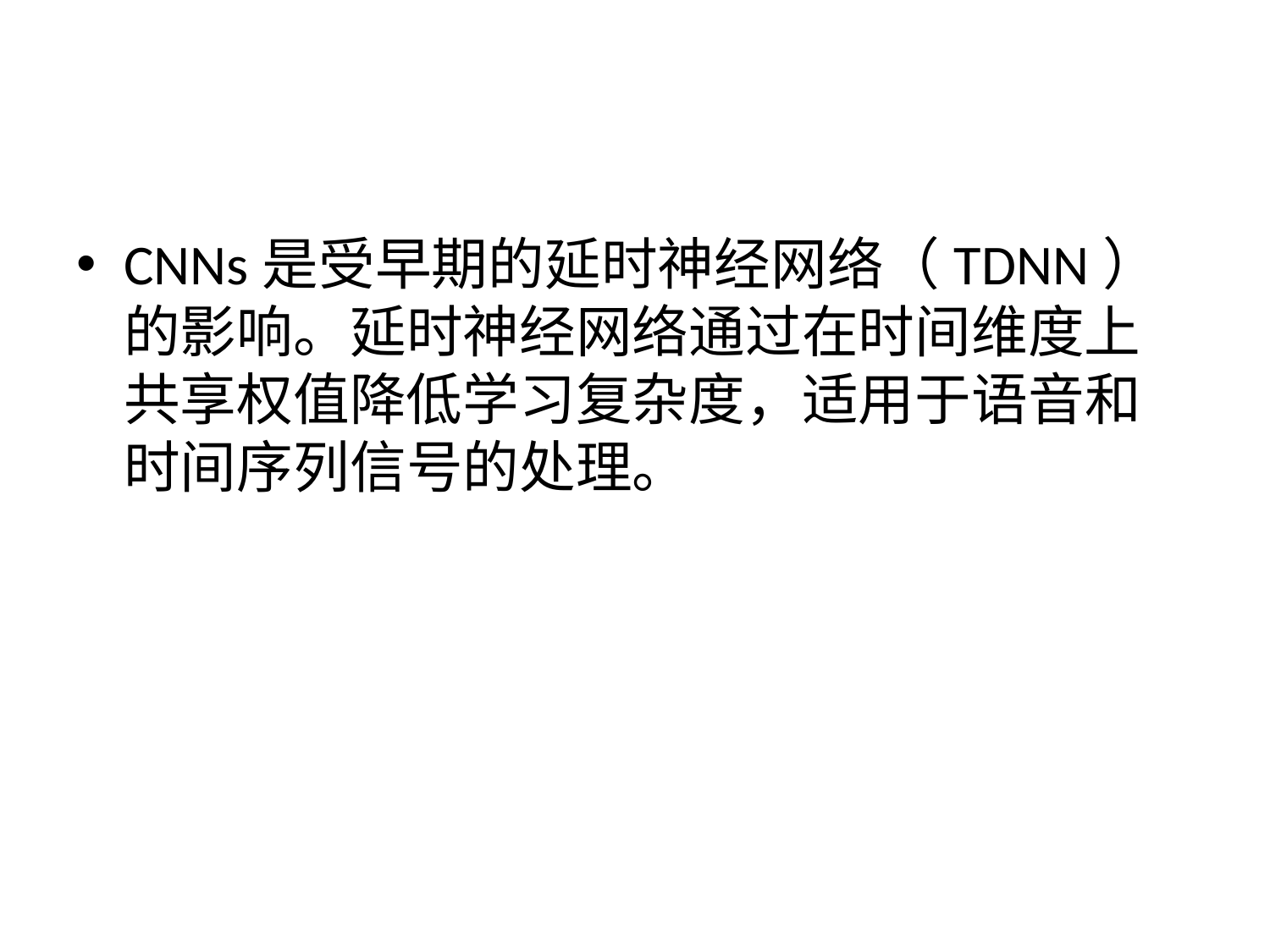

#
CNNs是受早期的延时神经网络（TDNN）的影响。延时神经网络通过在时间维度上共享权值降低学习复杂度，适用于语音和时间序列信号的处理。